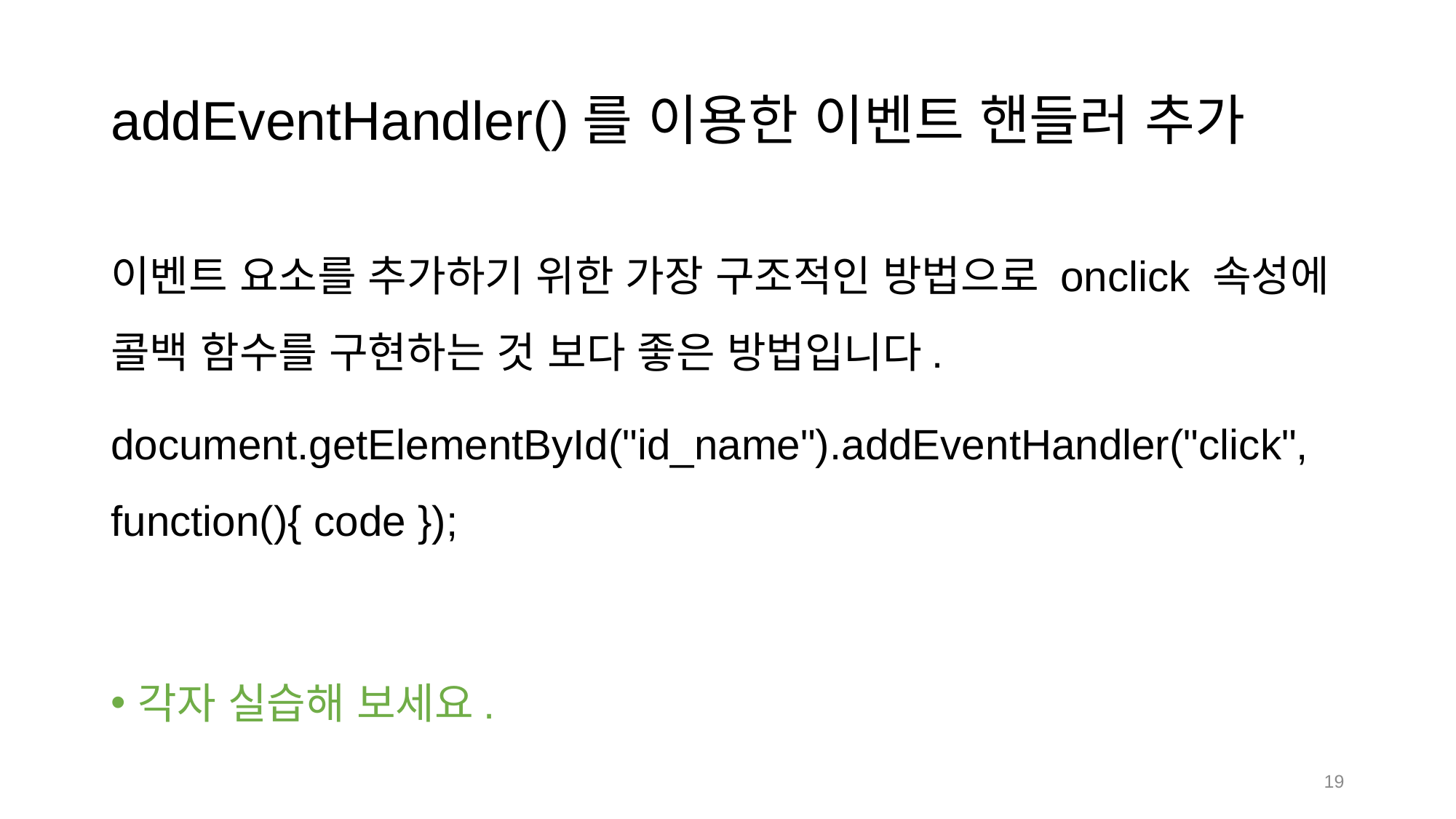

# addEventHandler()를 이용한 이벤트 핸들러 추가
이벤트 요소를 추가하기 위한 가장 구조적인 방법으로 onclick 속성에 콜백 함수를 구현하는 것 보다 좋은 방법입니다.
document.getElementById("id_name").addEventHandler("click", function(){ code });

각자 실습해 보세요.
19